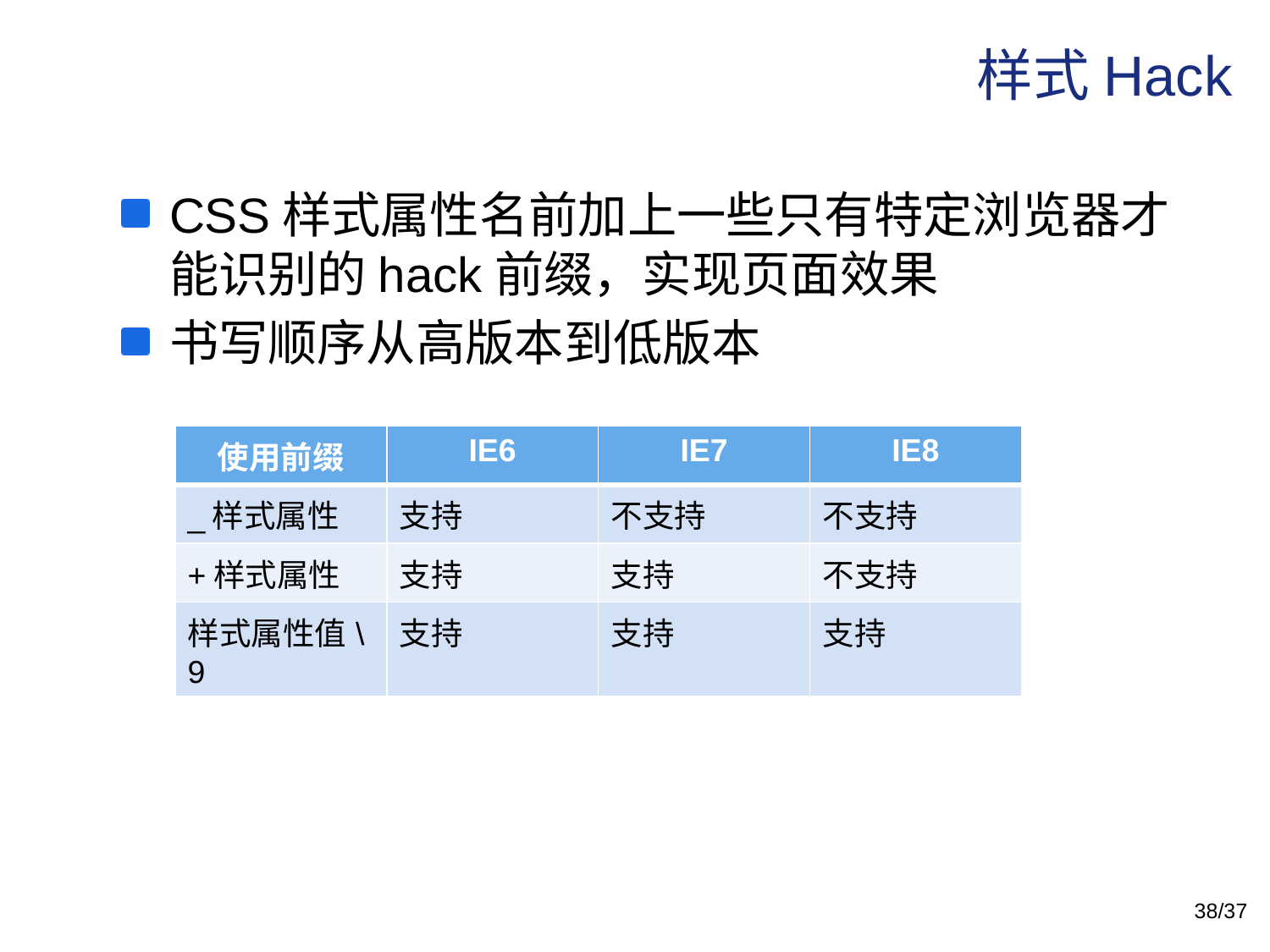

# 样式Hack
CSS样式属性名前加上一些只有特定浏览器才能识别的hack前缀，实现页面效果
书写顺序从高版本到低版本
| 使用前缀 | IE6 | IE7 | IE8 |
| --- | --- | --- | --- |
| \_样式属性 | 支持 | 不支持 | 不支持 |
| +样式属性 | 支持 | 支持 | 不支持 |
| 样式属性值\9 | 支持 | 支持 | 支持 |
38/37